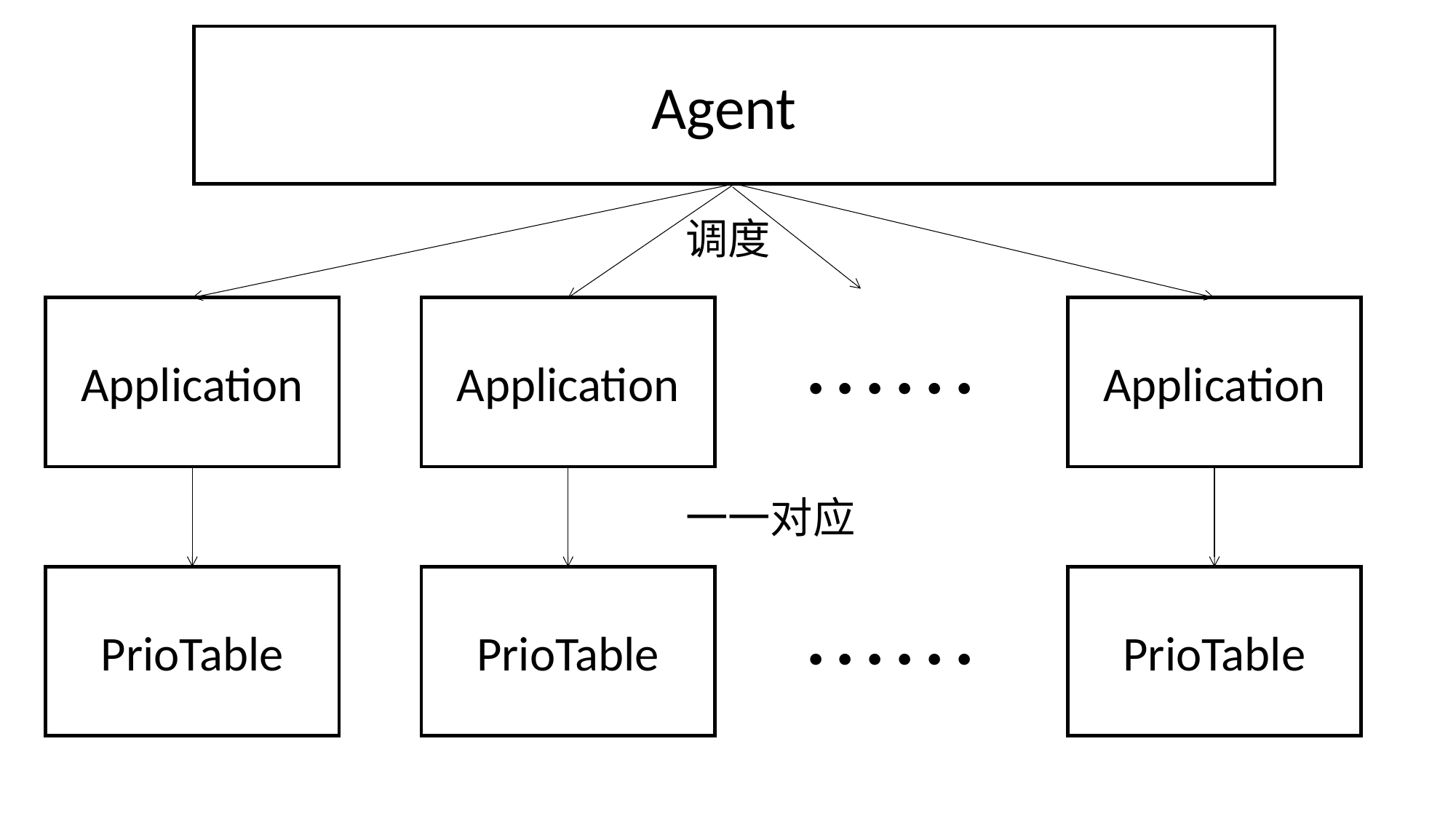

Agent
调度
Application
Application
Application
· · · · · ·
一一对应
PrioTable
PrioTable
PrioTable
· · · · · ·